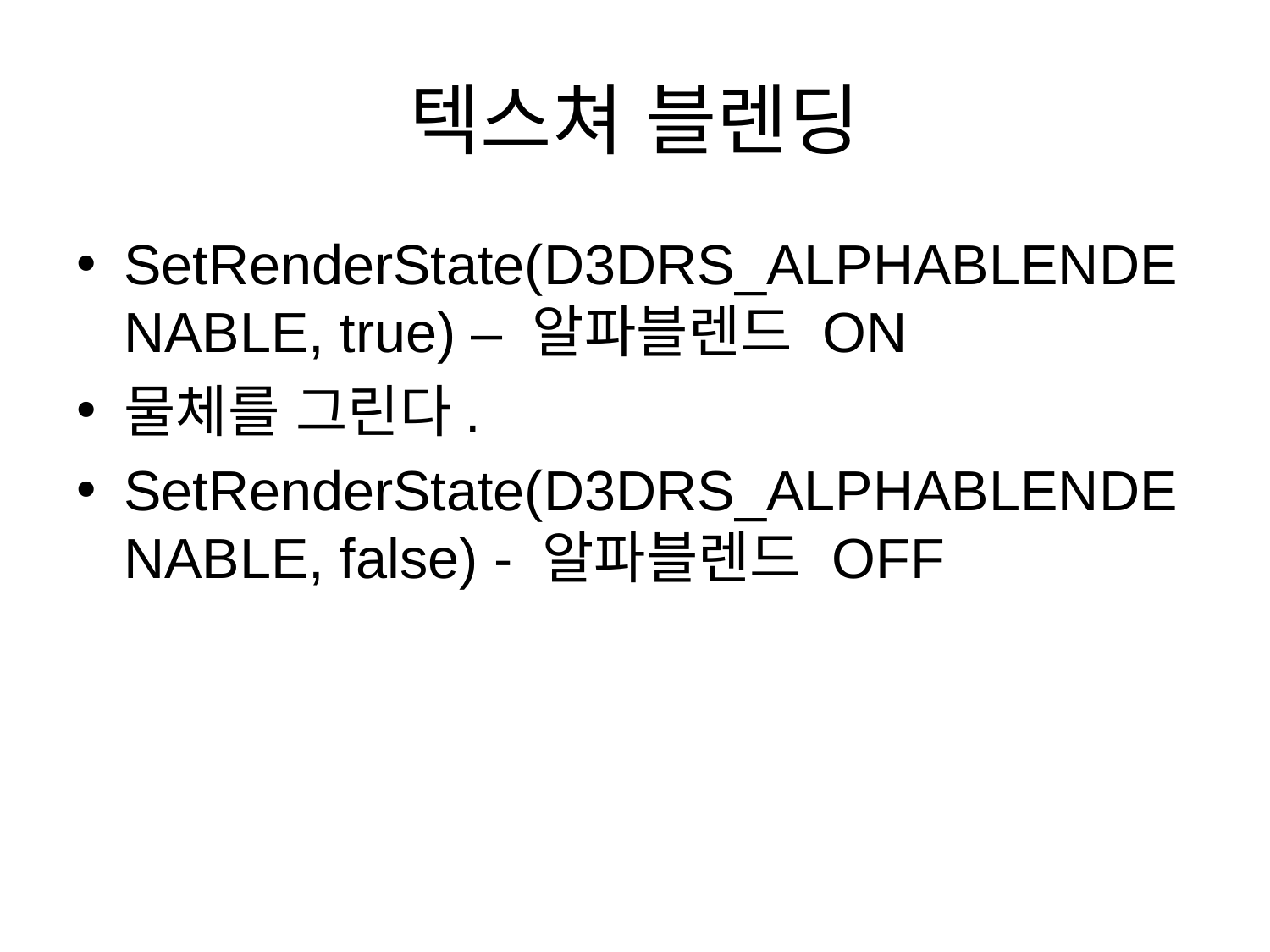

# 텍스쳐 블렌딩
SetRenderState(D3DRS_ALPHABLENDENABLE, true) – 알파블렌드 ON
물체를 그린다.
SetRenderState(D3DRS_ALPHABLENDENABLE, false) - 알파블렌드 OFF